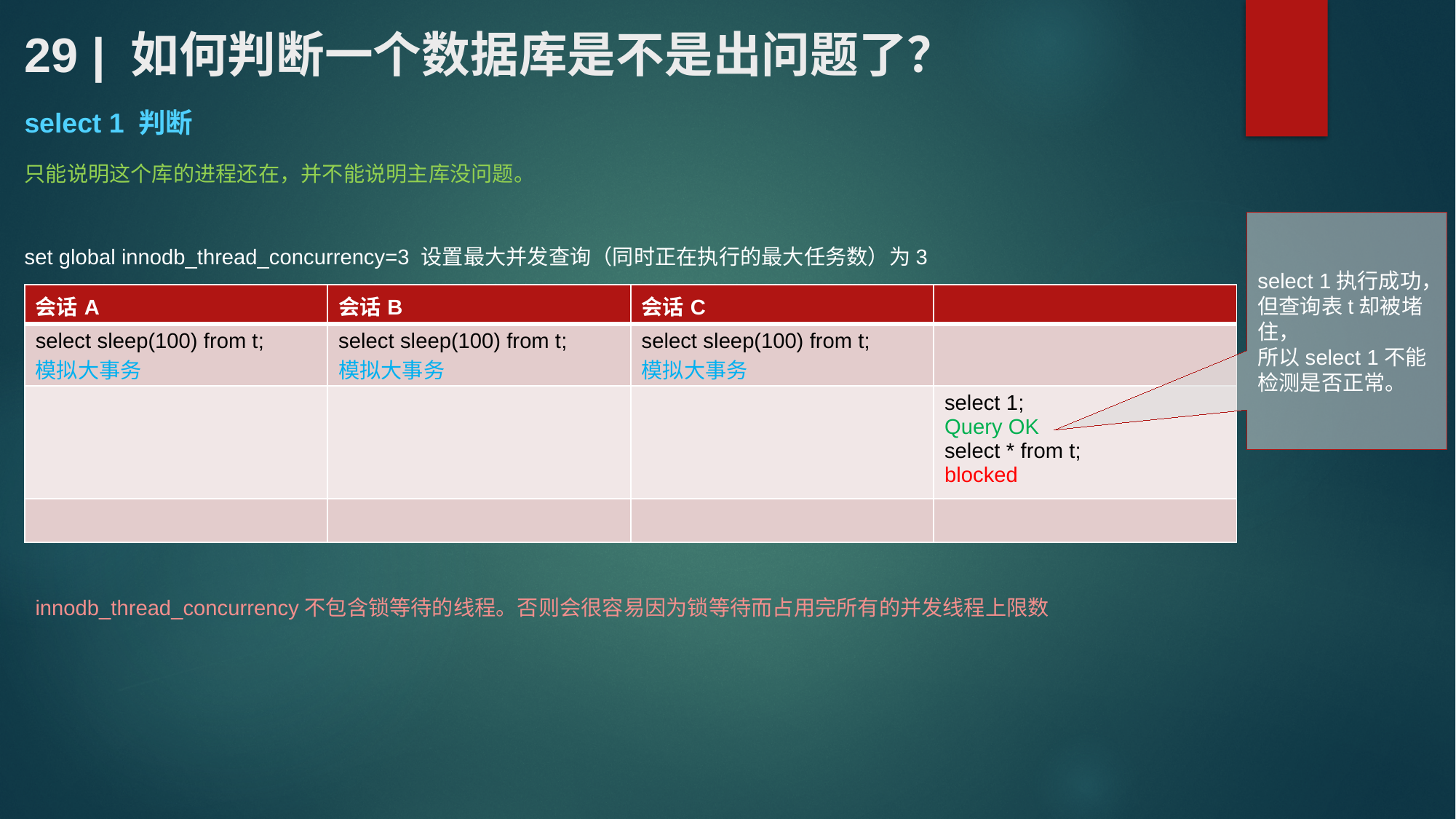

# 29 | 如何判断一个数据库是不是出问题了？
select 1 判断
只能说明这个库的进程还在，并不能说明主库没问题。
select 1执行成功，但查询表t却被堵住，
所以select 1不能检测是否正常。
set global innodb_thread_concurrency=3 设置最大并发查询（同时正在执行的最大任务数）为3
| 会话A | 会话B | 会话C |  |
| --- | --- | --- | --- |
| select sleep(100) from t; 模拟大事务 | select sleep(100) from t; 模拟大事务 | select sleep(100) from t; 模拟大事务 |  |
|  |  |  | select 1; Query OK select \* from t; blocked |
|  |  |  |  |
innodb_thread_concurrency不包含锁等待的线程。否则会很容易因为锁等待而占用完所有的并发线程上限数